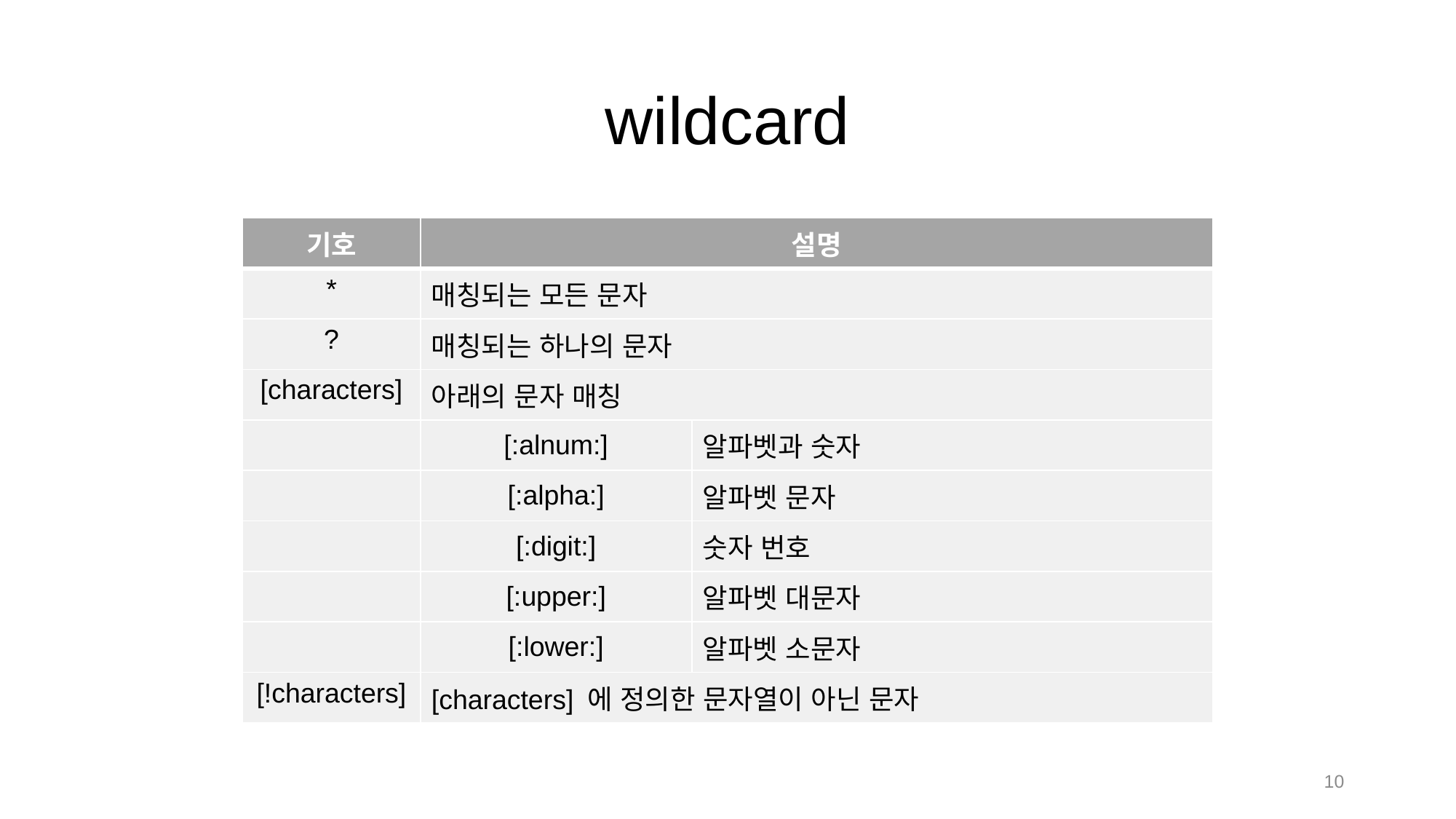

# wildcard
| 기호 | 설명 |  |
| --- | --- | --- |
| \* | 매칭되는 모든 문자 |  |
| ? | 매칭되는 하나의 문자 |  |
| [characters] | 아래의 문자 매칭 |  |
|  | [:alnum:] | 알파벳과 숫자 |
|  | [:alpha:] | 알파벳 문자 |
|  | [:digit:] | 숫자 번호 |
|  | [:upper:] | 알파벳 대문자 |
|  | [:lower:] | 알파벳 소문자 |
| [!characters] | [characters] 에 정의한 문자열이 아닌 문자 |  |
10